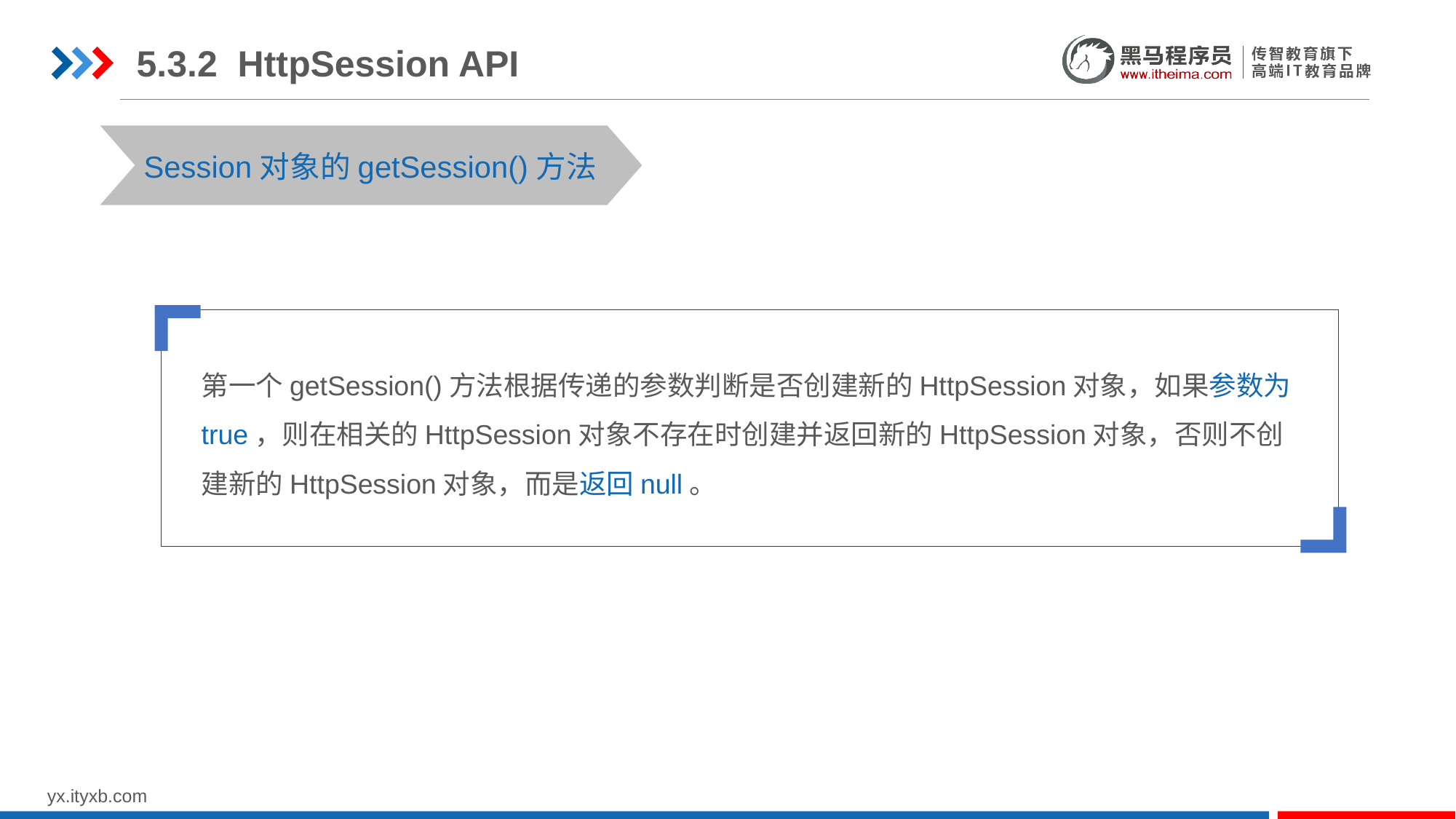

5.3.2  HttpSession API

Session对象的getSession()方法

第一个getSession()方法根据传递的参数判断是否创建新的HttpSession对象，如果参数为true，则在相关的HttpSession对象不存在时创建并返回新的HttpSession对象，否则不创建新的HttpSession对象，而是返回null。